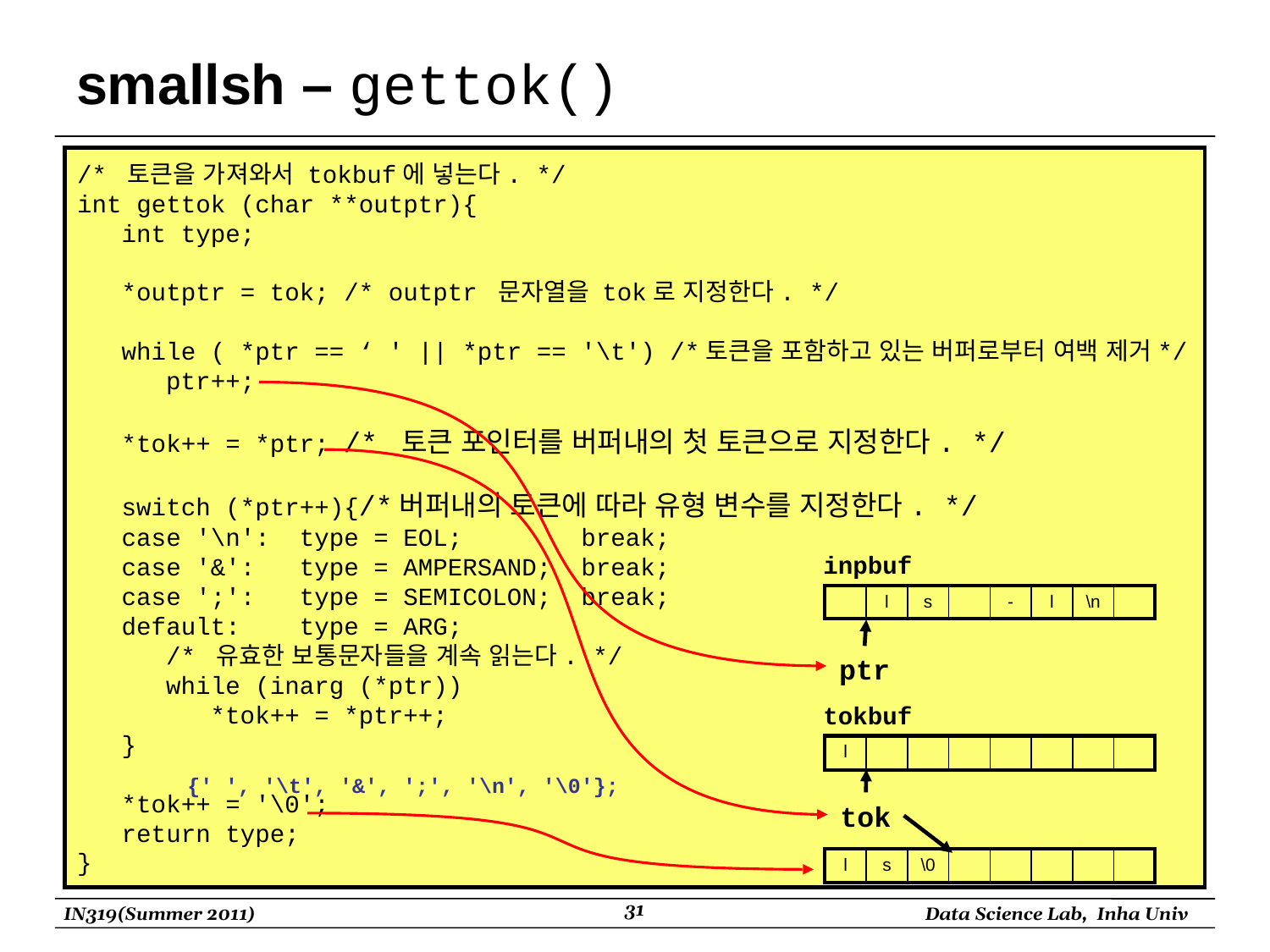

# smallsh – gettok()

/* 토큰을 가져와서 tokbuf에 넣는다. */
int gettok (char **outptr){
   int type;

   *outptr = tok; /* outptr 문자열을 tok로 지정한다. */

   while ( *ptr == ‘ ' || *ptr == '\t') /*토큰을 포함하고 있는 버퍼로부터 여백 제거*/
      ptr++;

   *tok++ = *ptr; /* 토큰 포인터를 버퍼내의 첫 토큰으로 지정한다. */

   switch (*ptr++){/*버퍼내의 토큰에 따라 유형 변수를 지정한다. */
   case '\n':  type = EOL;        break;
   case '&':   type = AMPERSAND;  break;
   case ';':   type = SEMICOLON;  break;
   default:    type = ARG;
      /* 유효한 보통문자들을 계속 읽는다. */
      while (inarg (*ptr))
         *tok++ = *ptr++;
   }

   *tok++ = '\0';
   return type;
}
inpbuf
|  | l | s |  | - | l | \n |  |
| --- | --- | --- | --- | --- | --- | --- | --- |
ptr
tokbuf
| l |  |  |  |  |  |  |  |
| --- | --- | --- | --- | --- | --- | --- | --- |
{' ', '\t', '&', ';', '\n', '\0'};
tok
| l | s | \0 |  |  |  |  |  |
| --- | --- | --- | --- | --- | --- | --- | --- |
31